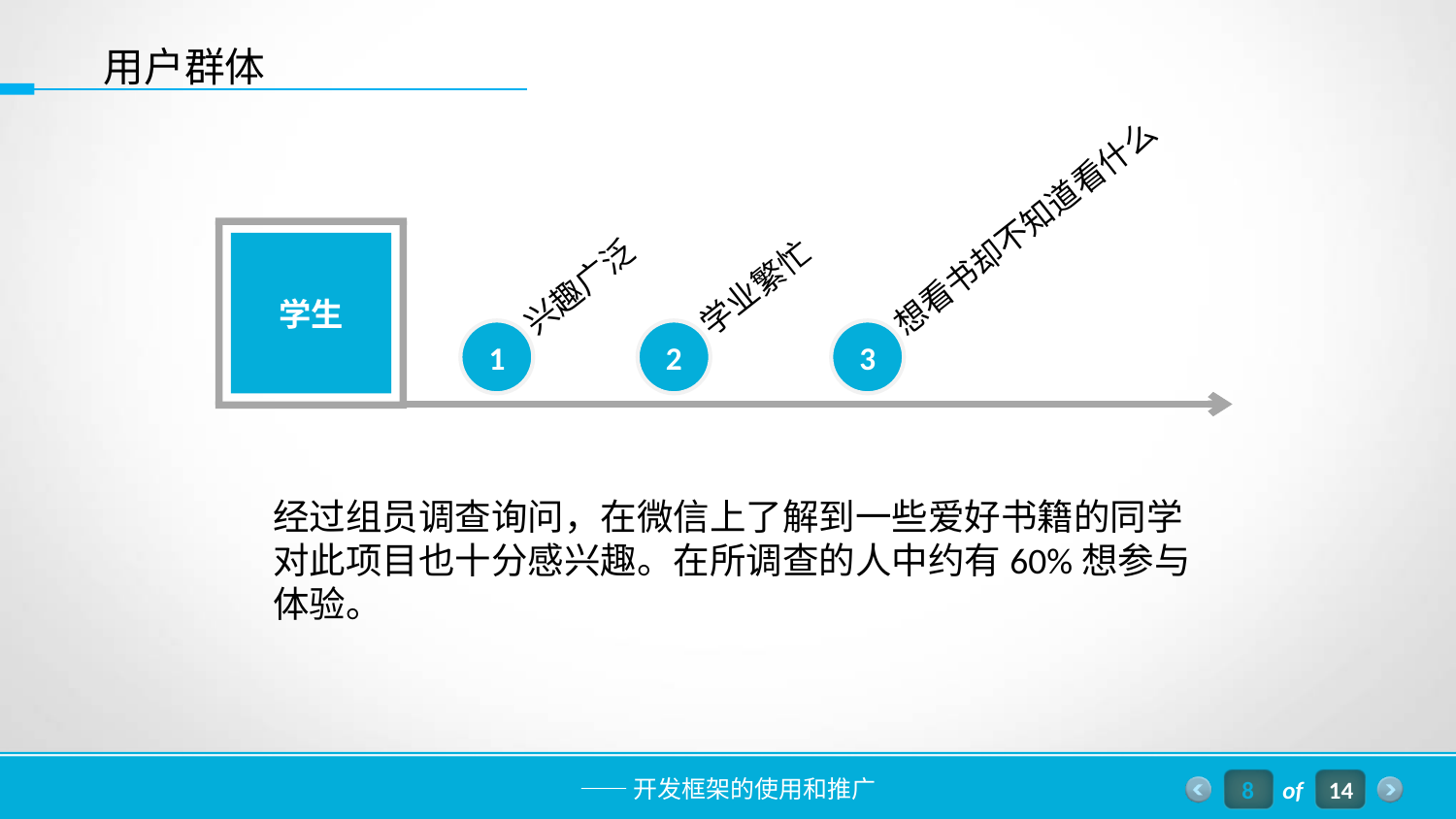

用户群体

想看书却不知道看什么
3
学业繁忙
2

学生
兴趣广泛
1
经过组员调查询问，在微信上了解到一些爱好书籍的同学
对此项目也十分感兴趣。在所调查的人中约有60%想参与
体验。
8